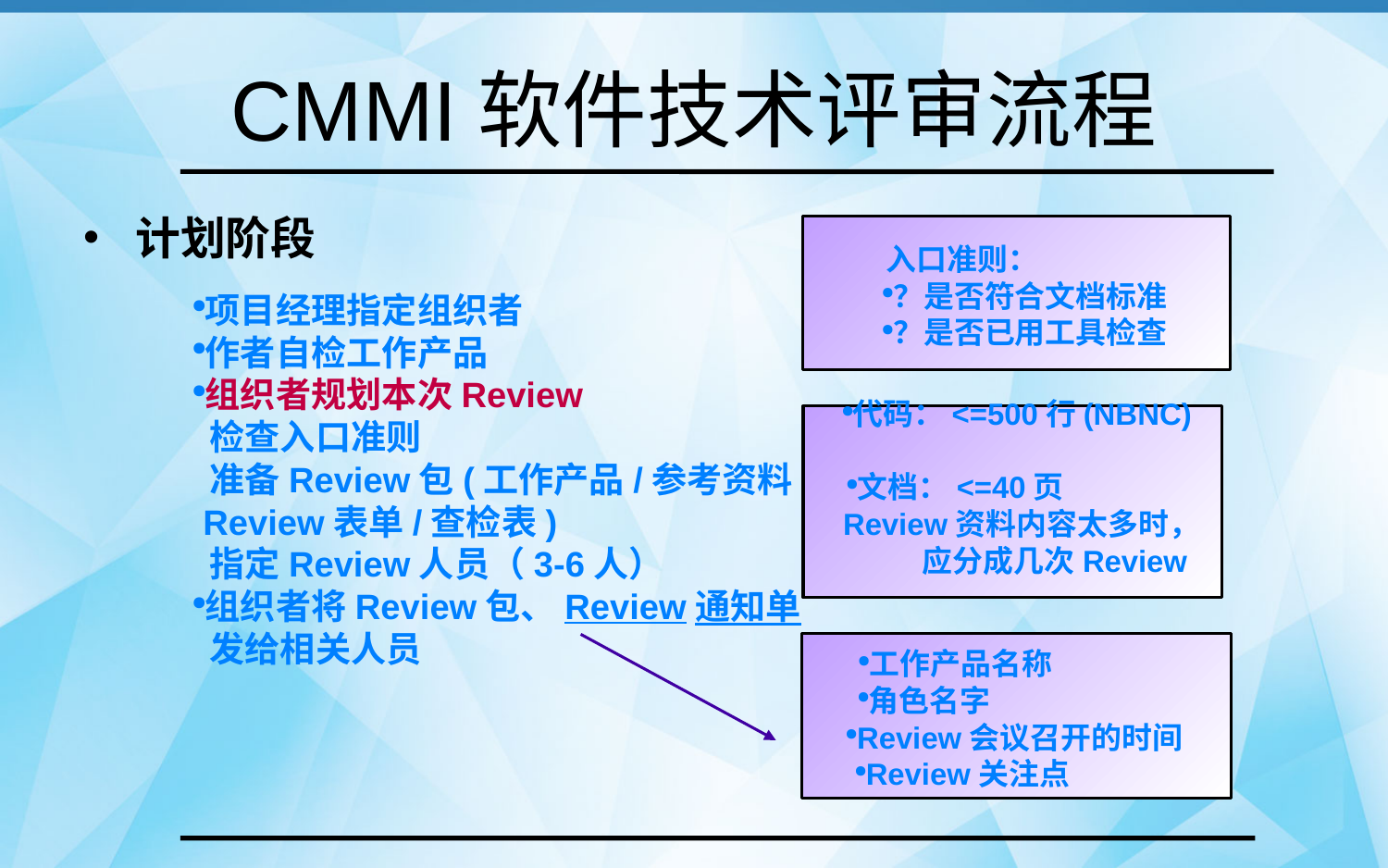

# CMMI软件技术评审流程

计划阶段

入口准则：
？是否符合文档标准
？是否已用工具检查
项目经理指定组织者
作者自检工作产品
组织者规划本次Review
 检查入口准则
 准备Review包(工作产品/参考资料
 Review表单/查检表)
 指定Review人员（3-6人）
组织者将Review包、Review通知单
 发给相关人员

代码：<=500行(NBNC)
文档：<=40页
Review资料内容太多时，            应分成几次Review

工作产品名称
角色名字
Review会议召开的时间
Review关注点